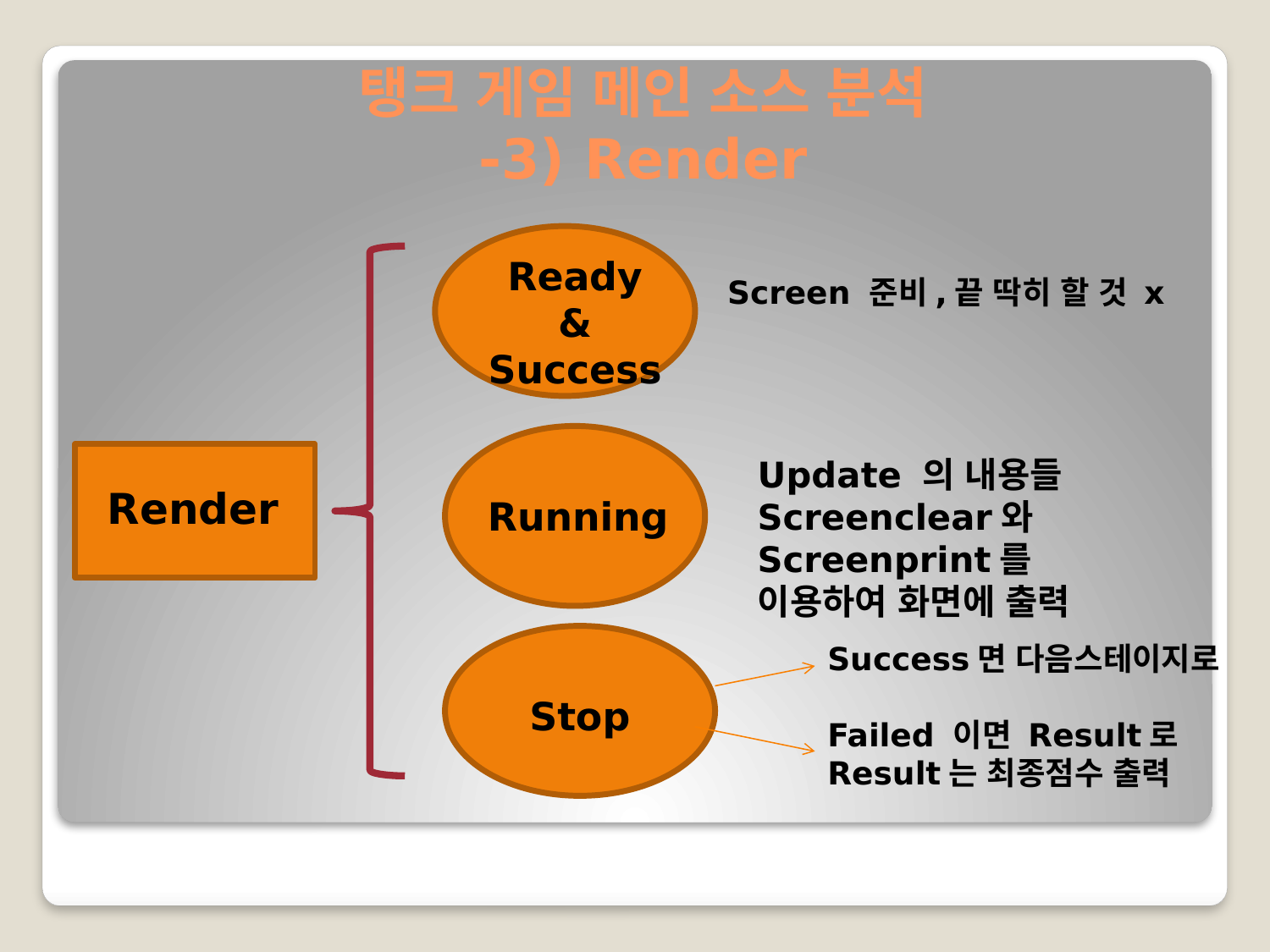

# 탱크 게임 메인 소스 분석 -3) Render

Ready
& Success

Render
Running
Stop
Screen 준비,끝 딱히 할 것 x

Update 의 내용들 Screenclear와 Screenprint를 이용하여 화면에 출력
Success면 다음스테이지로

Failed 이면 Result로
Result는 최종점수 출력